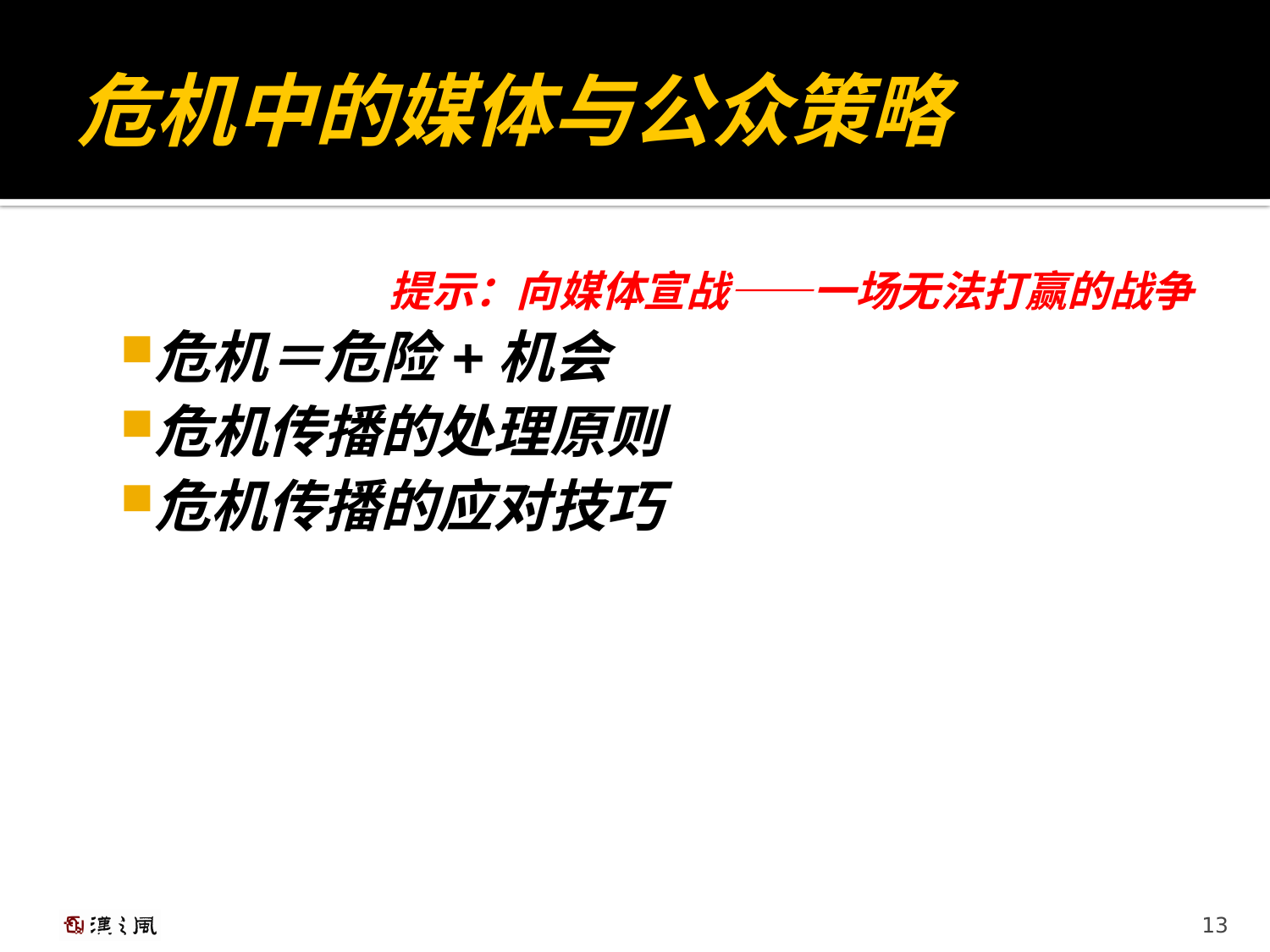

# 危机中的媒体与公众策略
提示：向媒体宣战——一场无法打赢的战争
危机＝危险+机会
危机传播的处理原则
危机传播的应对技巧
13